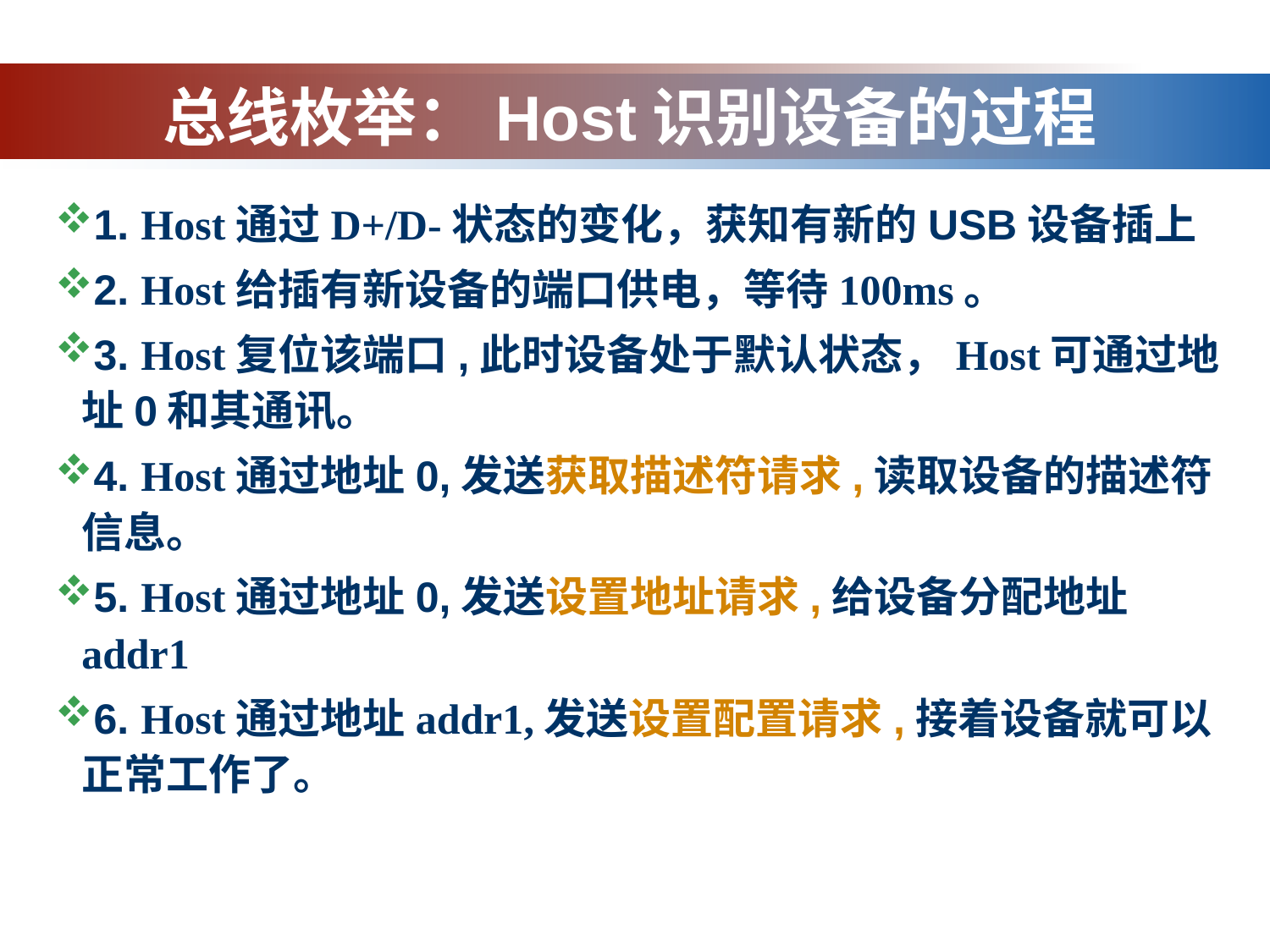

# 总线枚举：Host识别设备的过程
1. Host通过D+/D-状态的变化，获知有新的USB设备插上
2. Host给插有新设备的端口供电，等待100ms。
3. Host复位该端口,此时设备处于默认状态，Host可通过地址0和其通讯。
4. Host通过地址0,发送获取描述符请求,读取设备的描述符信息。
5. Host通过地址0,发送设置地址请求,给设备分配地址 addr1
6. Host通过地址addr1,发送设置配置请求,接着设备就可以正常工作了。